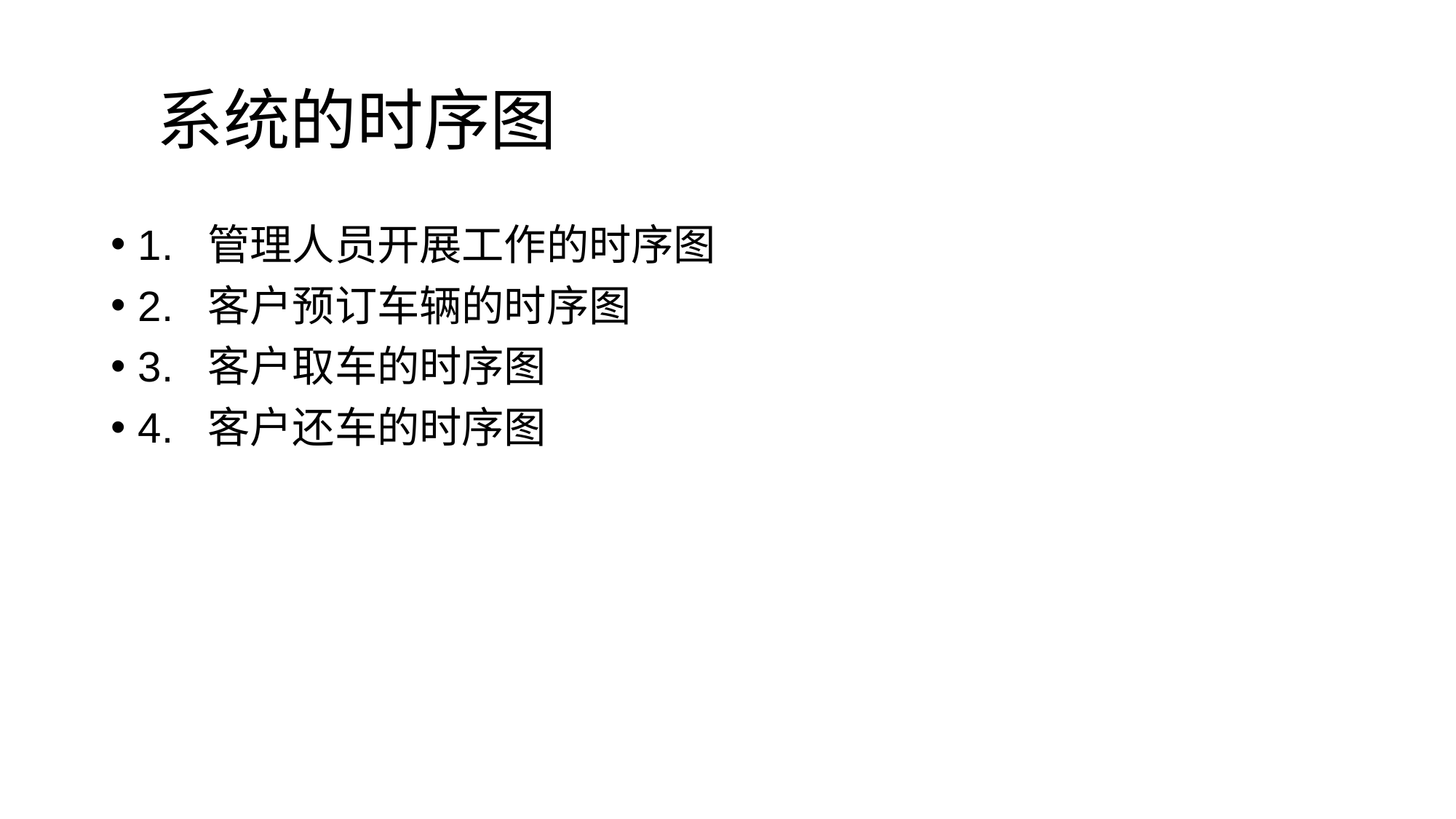

# 系统的时序图
1.  管理人员开展工作的时序图
2.  客户预订车辆的时序图
3.  客户取车的时序图
4.  客户还车的时序图